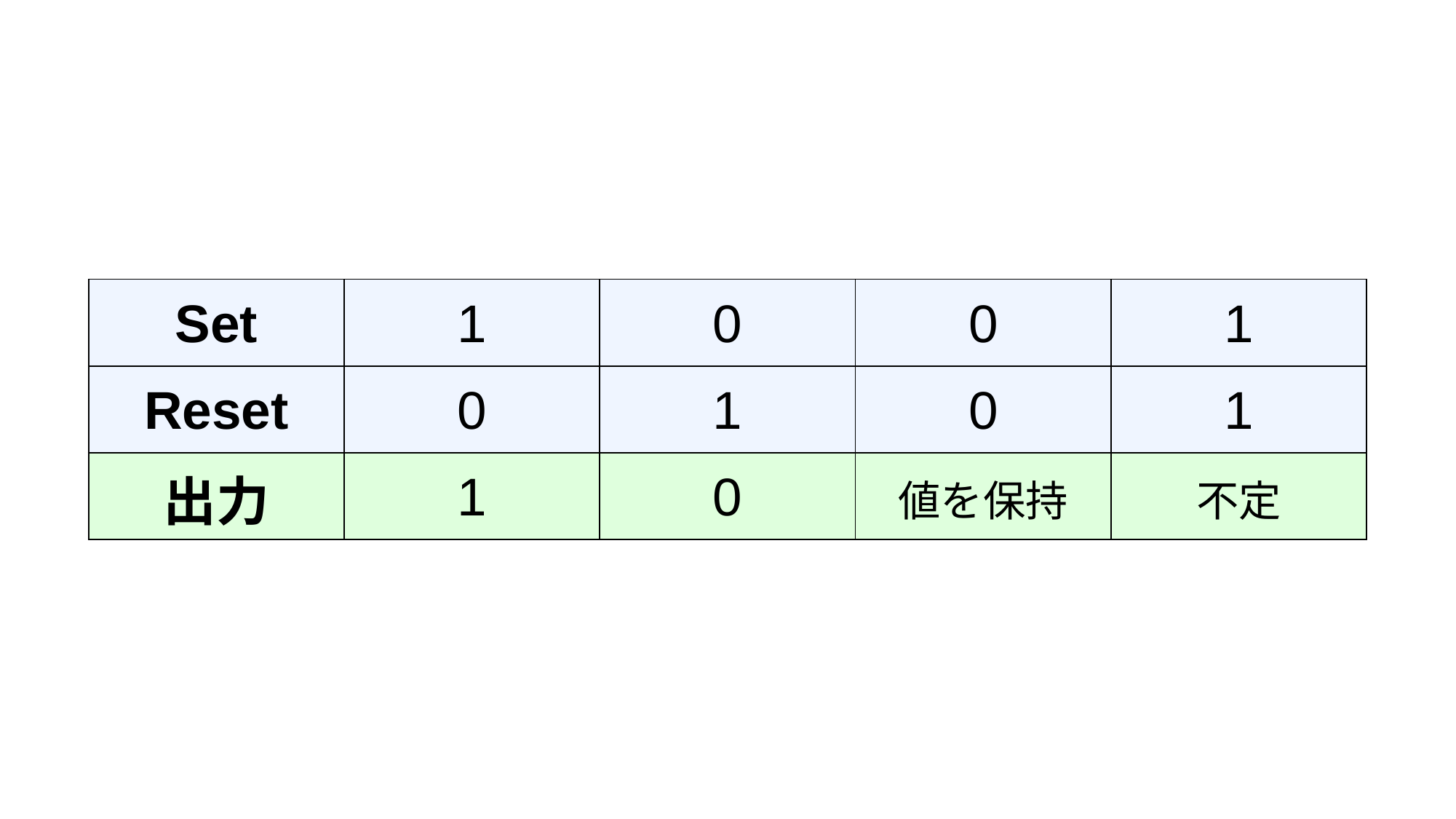

| Set | 1 | 0 | 0 | 1 |
| --- | --- | --- | --- | --- |
| Reset | 0 | 1 | 0 | 1 |
| 出力 | 1 | 0 | 値を保持 | 不定 |